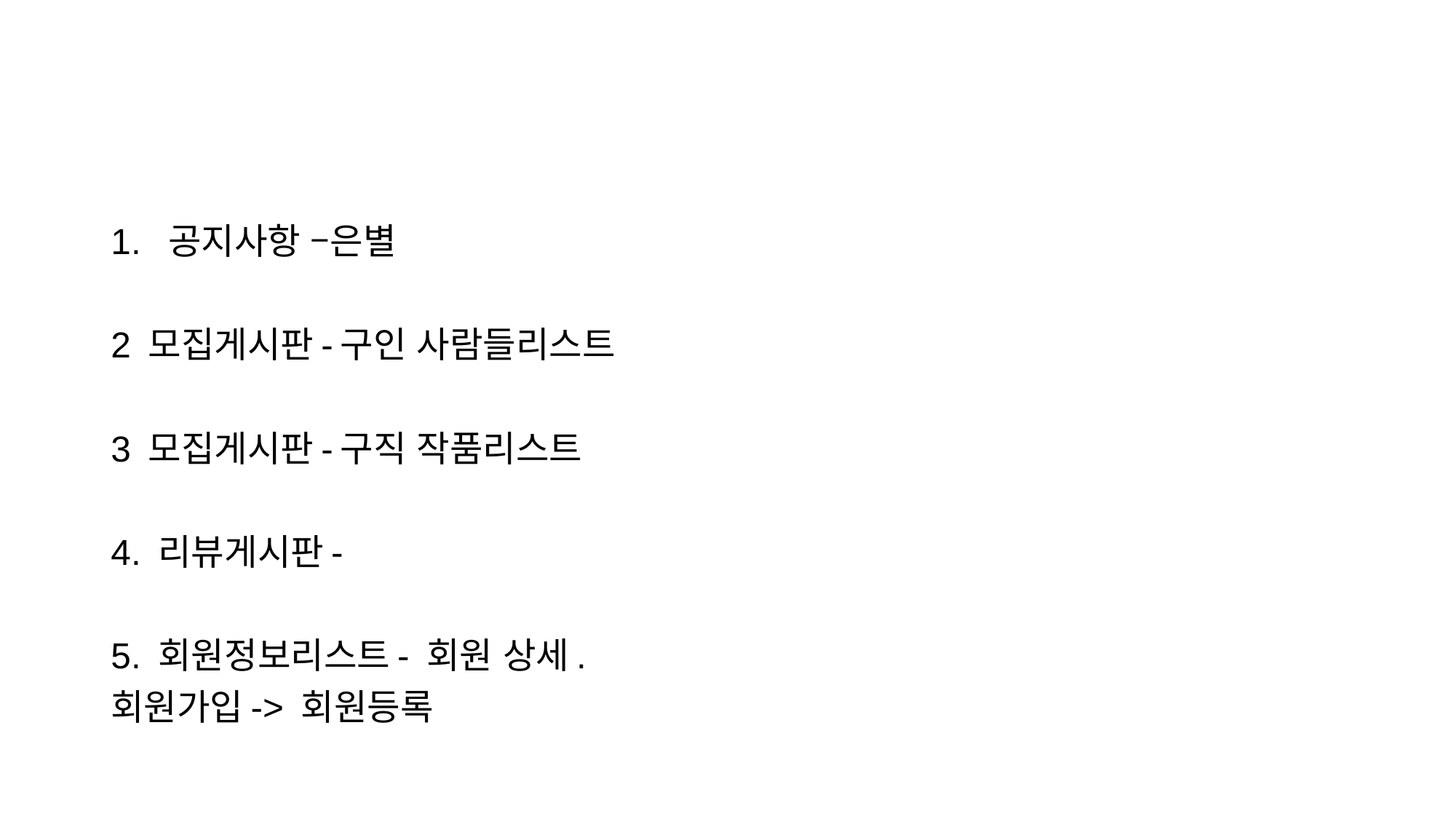

#
1.  공지사항 –은별

2 모집게시판-구인 사람들리스트

3 모집게시판-구직 작품리스트

4. 리뷰게시판-

5. 회원정보리스트- 회원 상세.
회원가입-> 회원등록